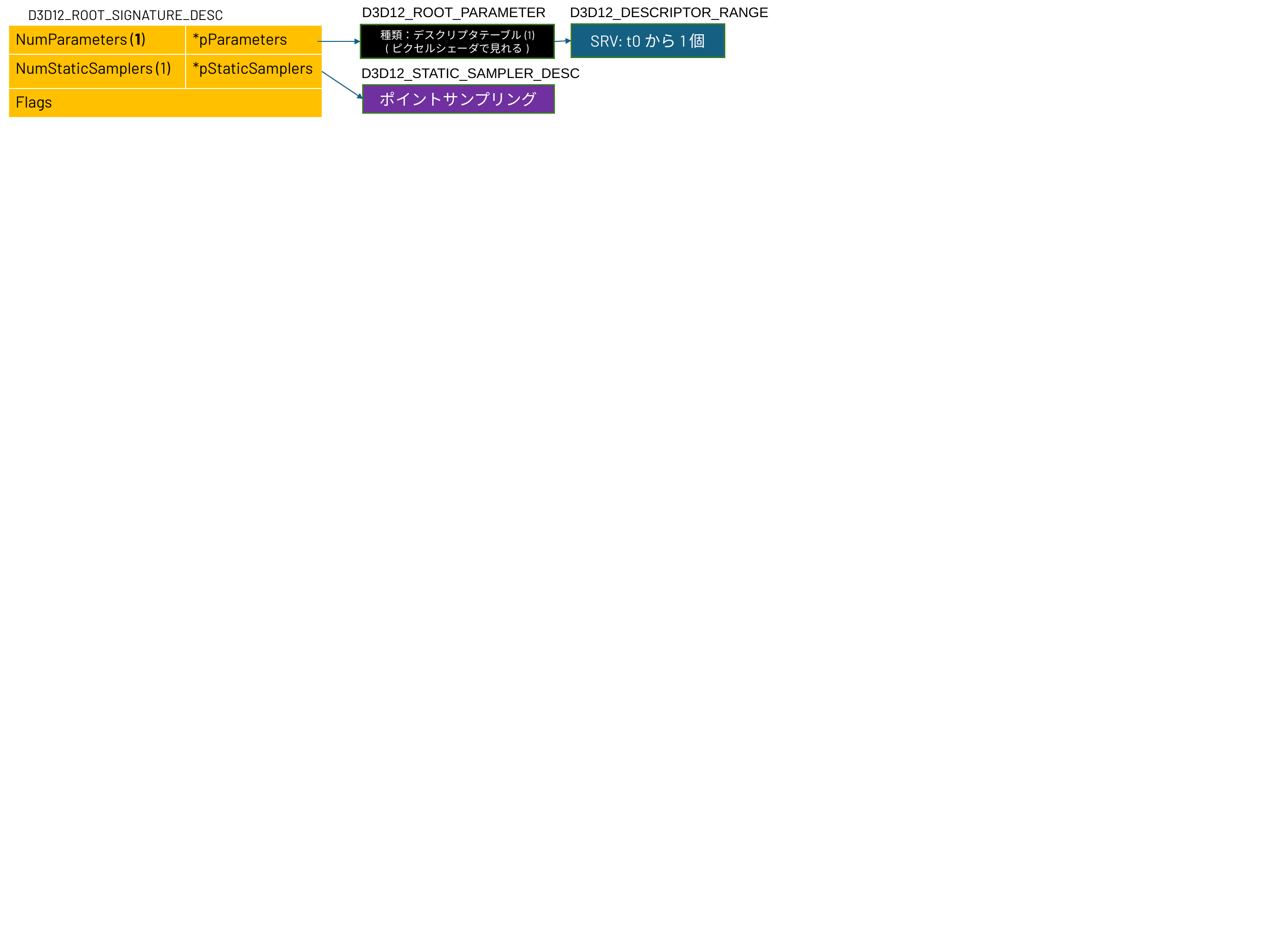

D3D12_DESCRIPTOR_RANGE
D3D12_ROOT_PARAMETER
D3D12_ROOT_SIGNATURE_DESC
SRV: t0から1個
種類：デスクリプタテーブル(1)
(ピクセルシェーダで見れる)
| NumParameters (1) | \*pParameters |
| --- | --- |
| NumStaticSamplers (1) | \*pStaticSamplers |
| Flags |  |
D3D12_STATIC_SAMPLER_DESC
ポイントサンプリング